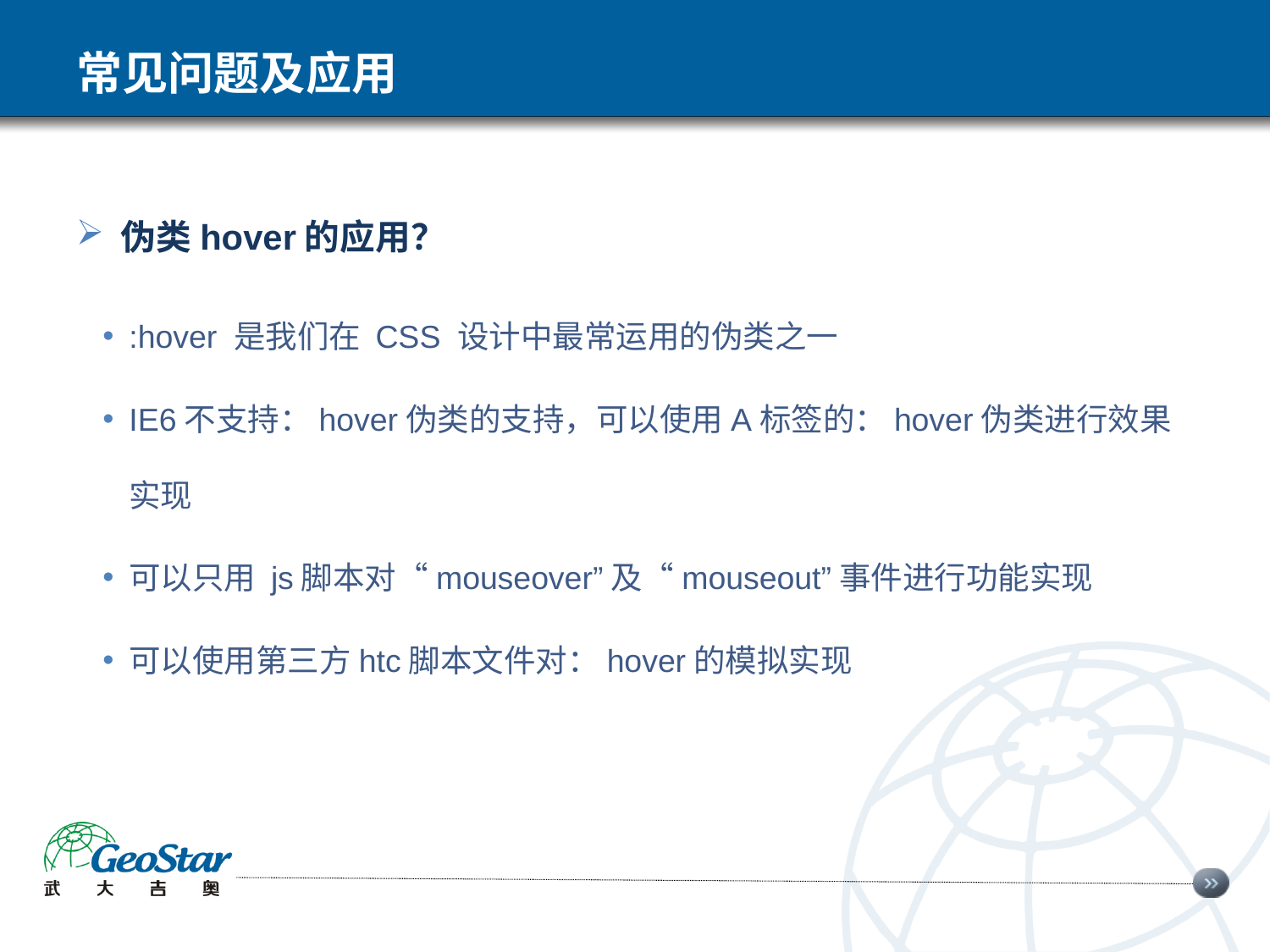

# 常见问题及应用
 伪类hover的应用？
:hover 是我们在 CSS 设计中最常运用的伪类之一
IE6不支持：hover伪类的支持，可以使用A标签的：hover伪类进行效果实现
可以只用 js脚本对“mouseover”及“mouseout”事件进行功能实现
可以使用第三方htc脚本文件对：hover的模拟实现